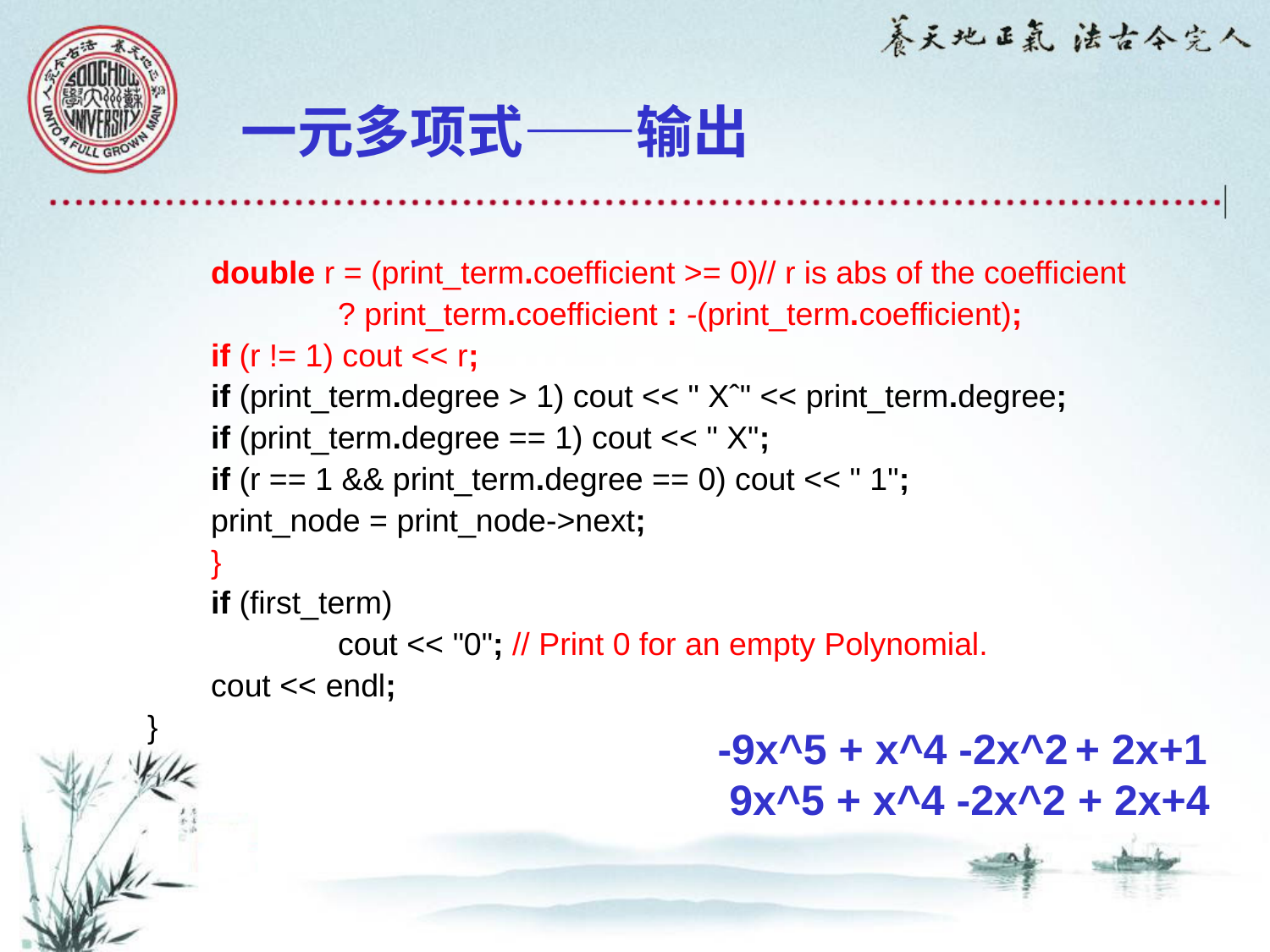

一元多项式——输出

double r = (print_term.coefficient >= 0)// r is abs of the coefficient
	? print_term.coefficient : -(print_term.coefficient);
if (r != 1) cout << r;
if (print_term.degree > 1) cout << " Xˆ" << print_term.degree;
if (print_term.degree == 1) cout << " X";
if (r == 1 && print_term.degree == 0) cout << " 1";
print_node = print_node->next;
}
if (first_term)
	cout << "0"; // Print 0 for an empty Polynomial.
cout << endl;
}
-9x^5 + x^4 -2x^2 + 2x+1
 9x^5 + x^4 -2x^2 + 2x+4